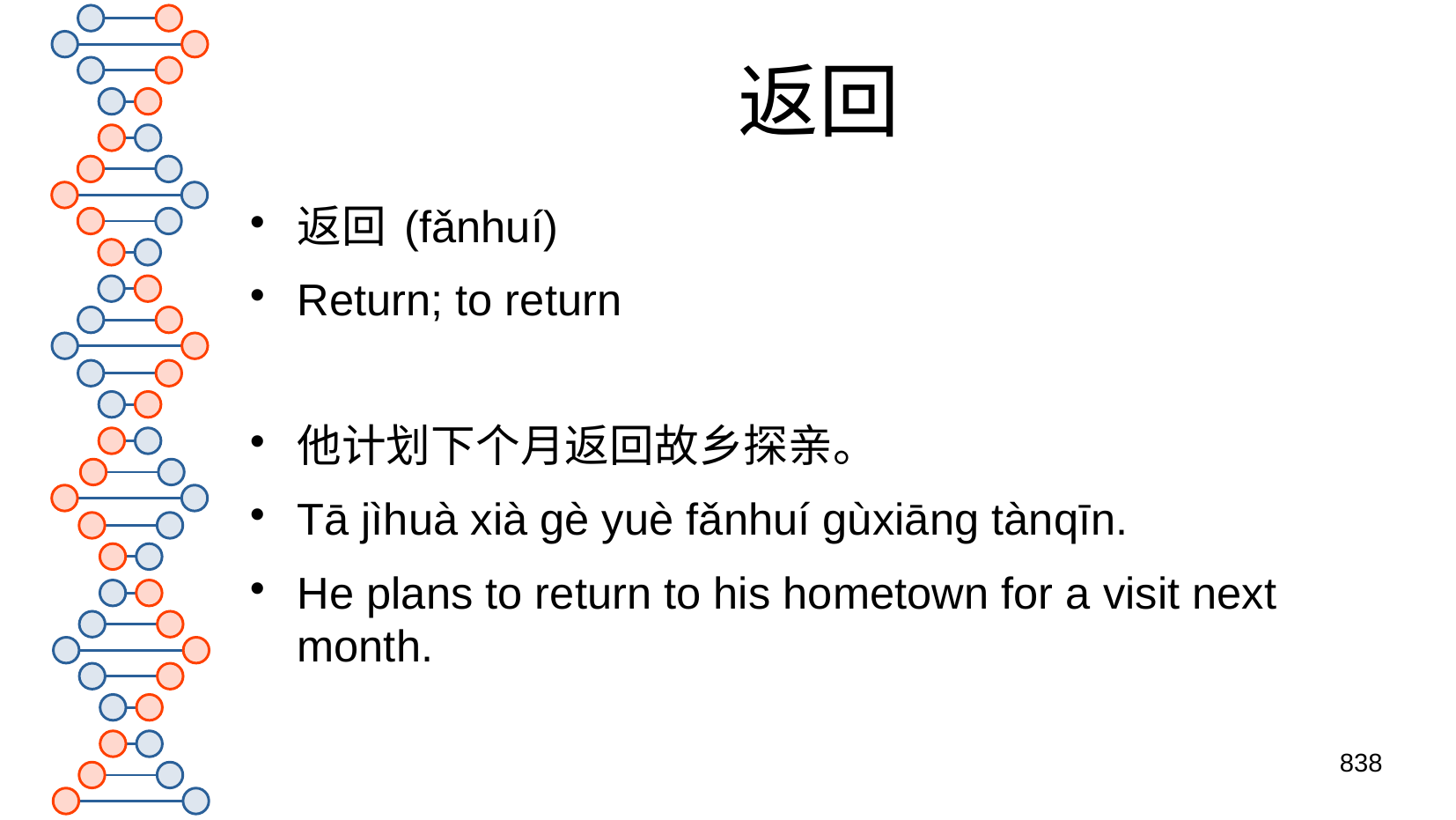

# 返回
返回 (fǎnhuí)
Return; to return

他计划下个月返回故乡探亲。
Tā jìhuà xià gè yuè fǎnhuí gùxiāng tànqīn.
He plans to return to his hometown for a visit next month.

838